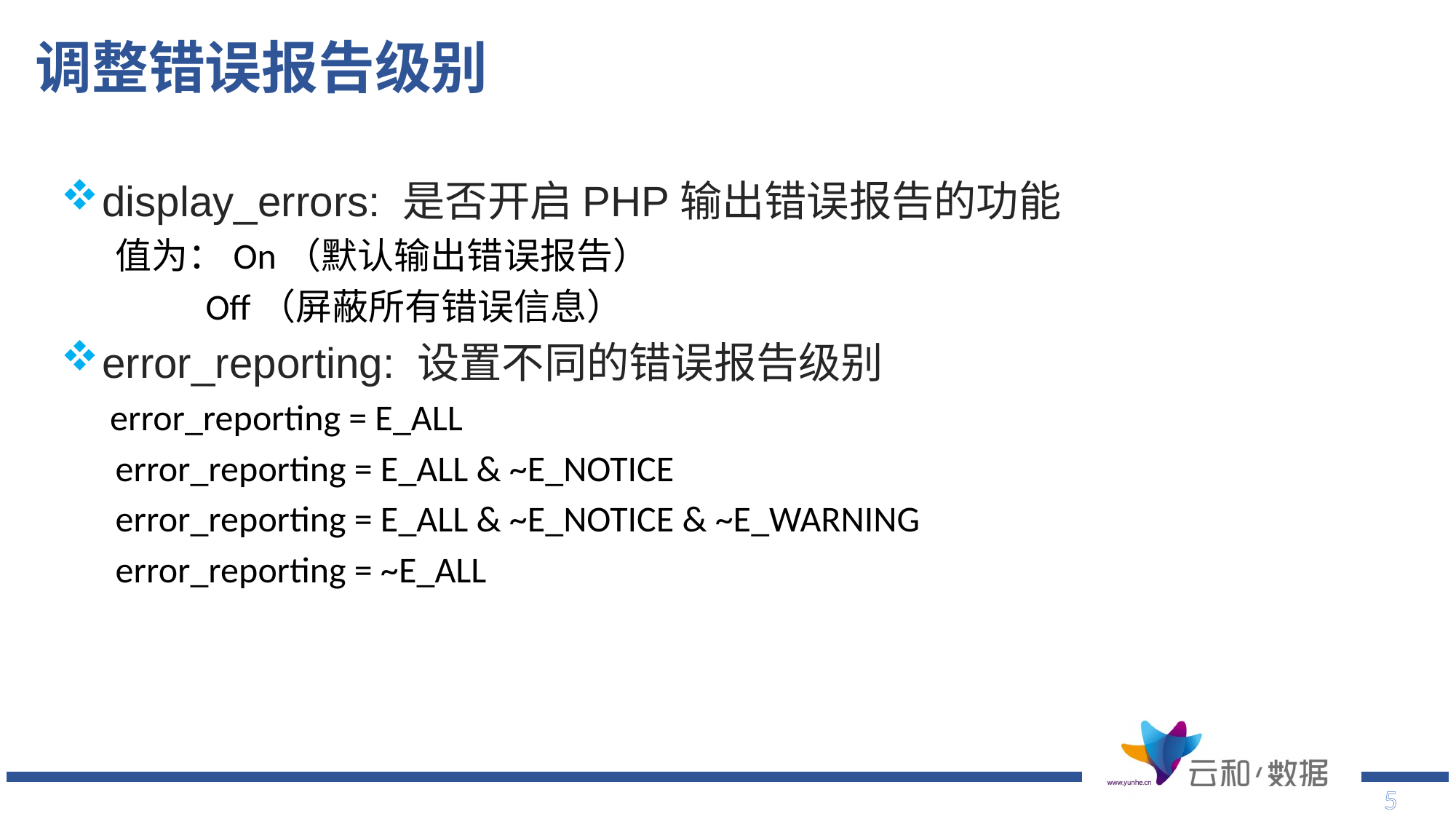

# 调整错误报告级别

display_errors: 是否开启PHP输出错误报告的功能
值为：On（默认输出错误报告）
           Off（屏蔽所有错误信息）
error_reporting: 设置不同的错误报告级别
      error_reporting = E_ALL
error_reporting = E_ALL & ~E_NOTICE
error_reporting = E_ALL & ~E_NOTICE & ~E_WARNING
error_reporting = ~E_ALL